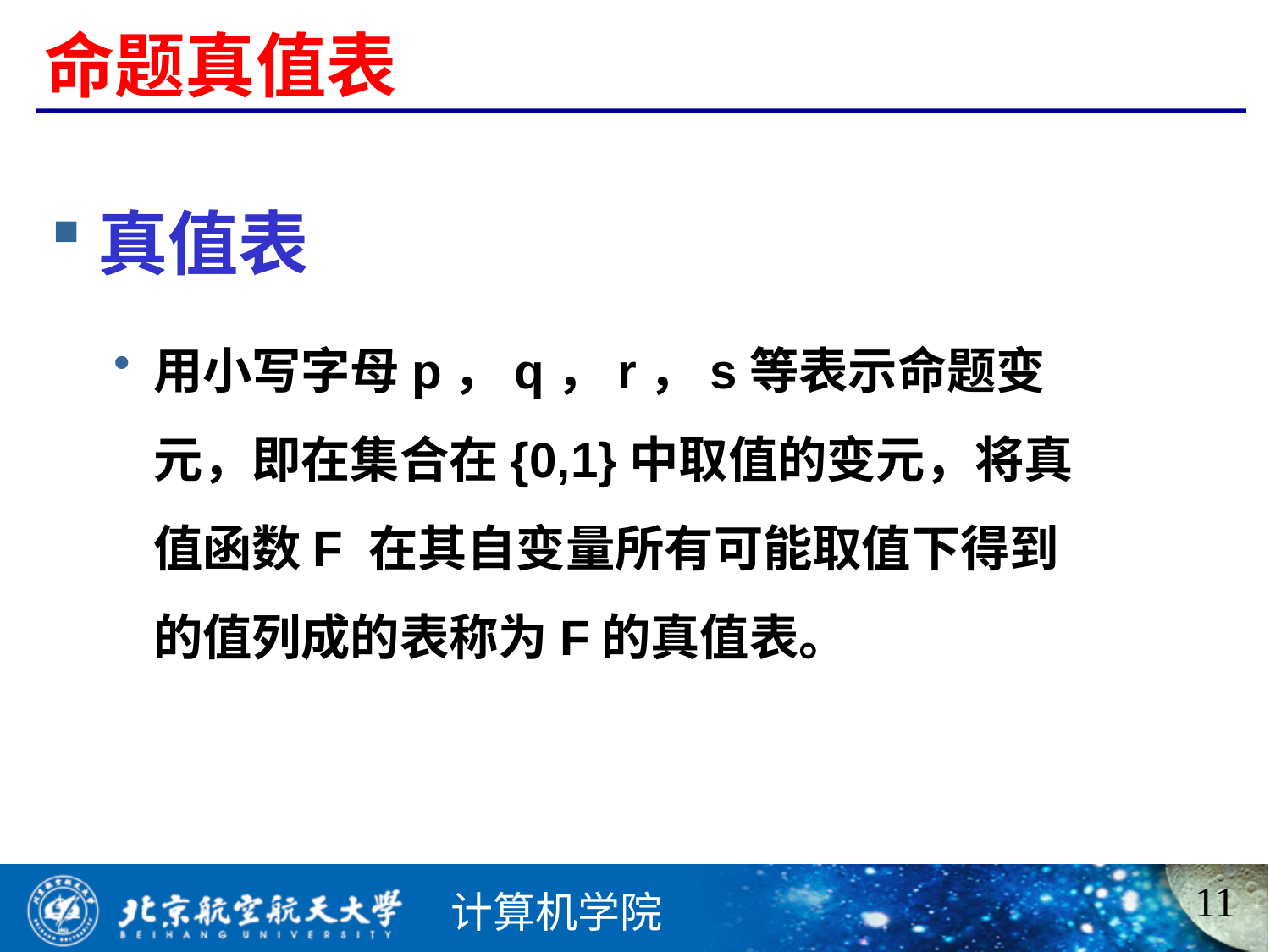

# 命题真值表
真值表
用小写字母p，q，r，s等表示命题变元，即在集合在{0,1}中取值的变元，将真值函数F 在其自变量所有可能取值下得到的值列成的表称为F的真值表。